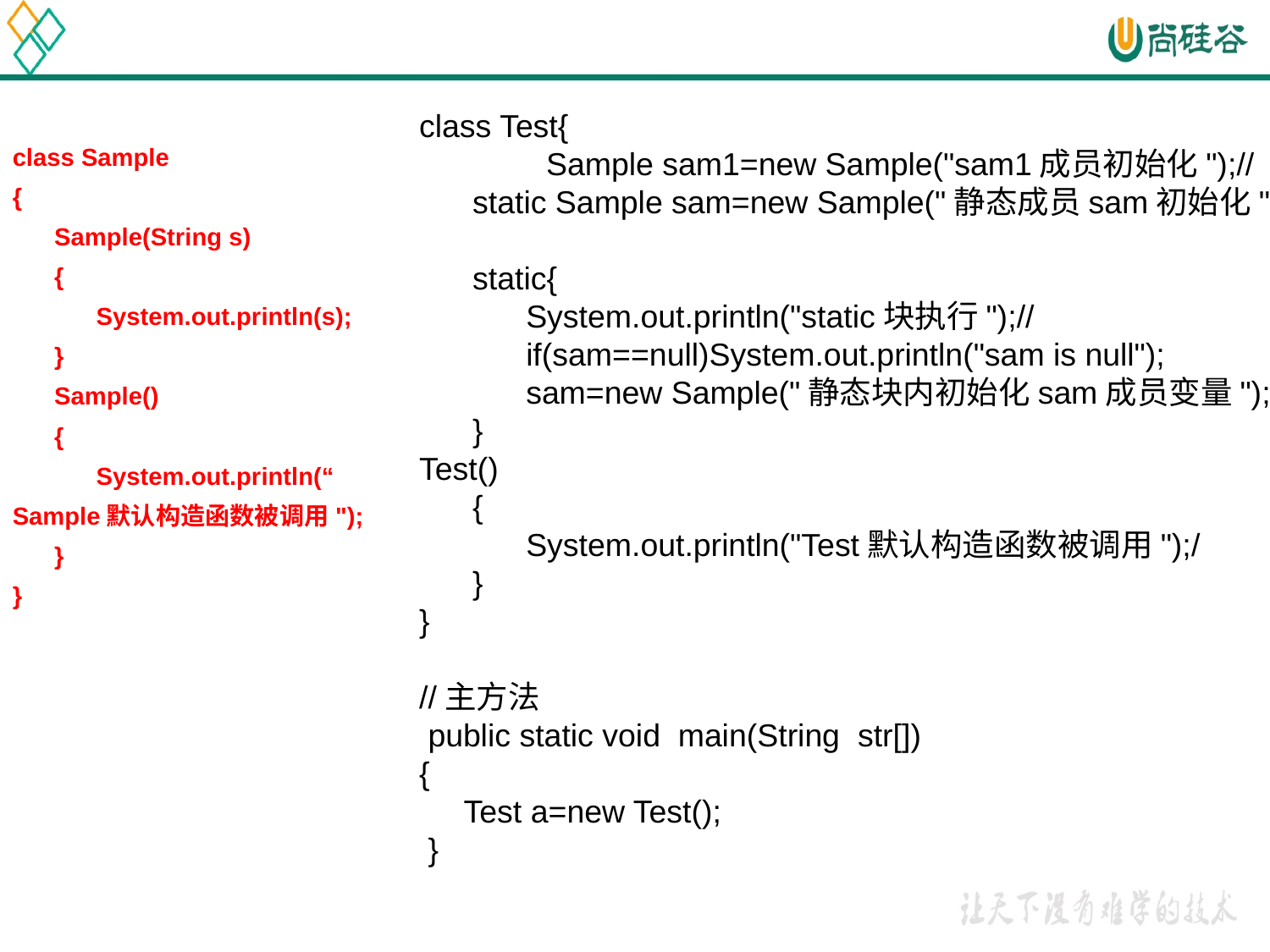

class Test{
	Sample sam1=new Sample("sam1成员初始化");//
      static Sample sam=new Sample("静态成员sam初始化");//
      static{
            System.out.println("static块执行");//
            if(sam==null)System.out.println("sam is null");
            sam=new Sample("静态块内初始化sam成员变量");//
      }
Test()
      {
            System.out.println("Test默认构造函数被调用");/
      }
}

//主方法
 public static void  main(String  str[])
{
     Test a=new Test();
 }
class Sample
{
      Sample(String s)
      {
            System.out.println(s);
      }
      Sample()
      {
            System.out.println(“
Sample默认构造函数被调用");
      }
}